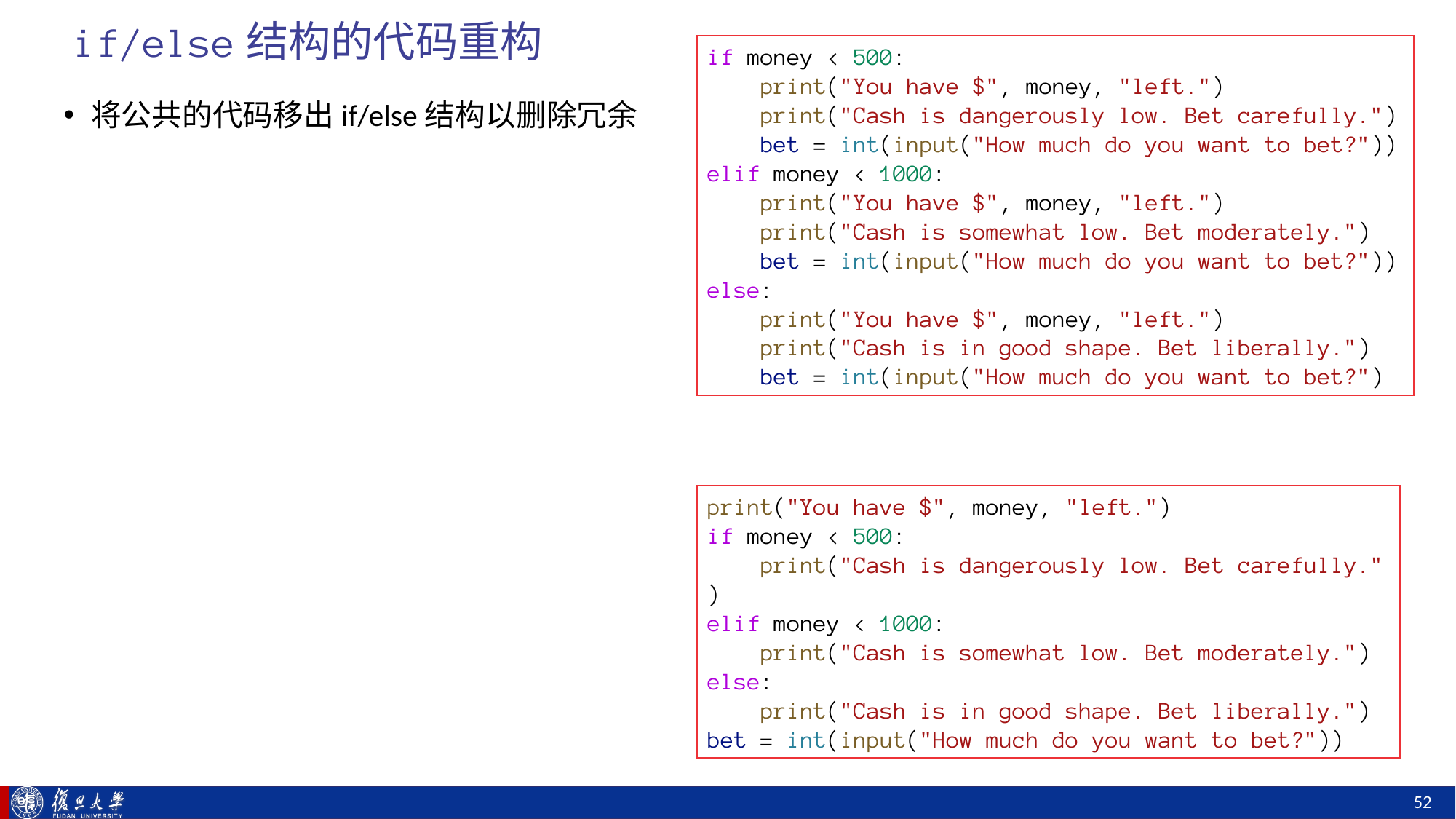

# if/else结构的代码重构
if money < 500:
    print("You have $", money, "left.")
    print("Cash is dangerously low. Bet carefully.")
    bet = int(input("How much do you want to bet?"))
elif money < 1000:
    print("You have $", money, "left.")
    print("Cash is somewhat low. Bet moderately.")
    bet = int(input("How much do you want to bet?"))
else:
    print("You have $", money, "left.")
    print("Cash is in good shape. Bet liberally.")
    bet = int(input("How much do you want to bet?")
将公共的代码移出if/else结构以删除冗余
print("You have $", money, "left.")
if money < 500:
    print("Cash is dangerously low. Bet carefully.")
elif money < 1000:
    print("Cash is somewhat low. Bet moderately.")
else:
    print("Cash is in good shape. Bet liberally.")
bet = int(input("How much do you want to bet?"))